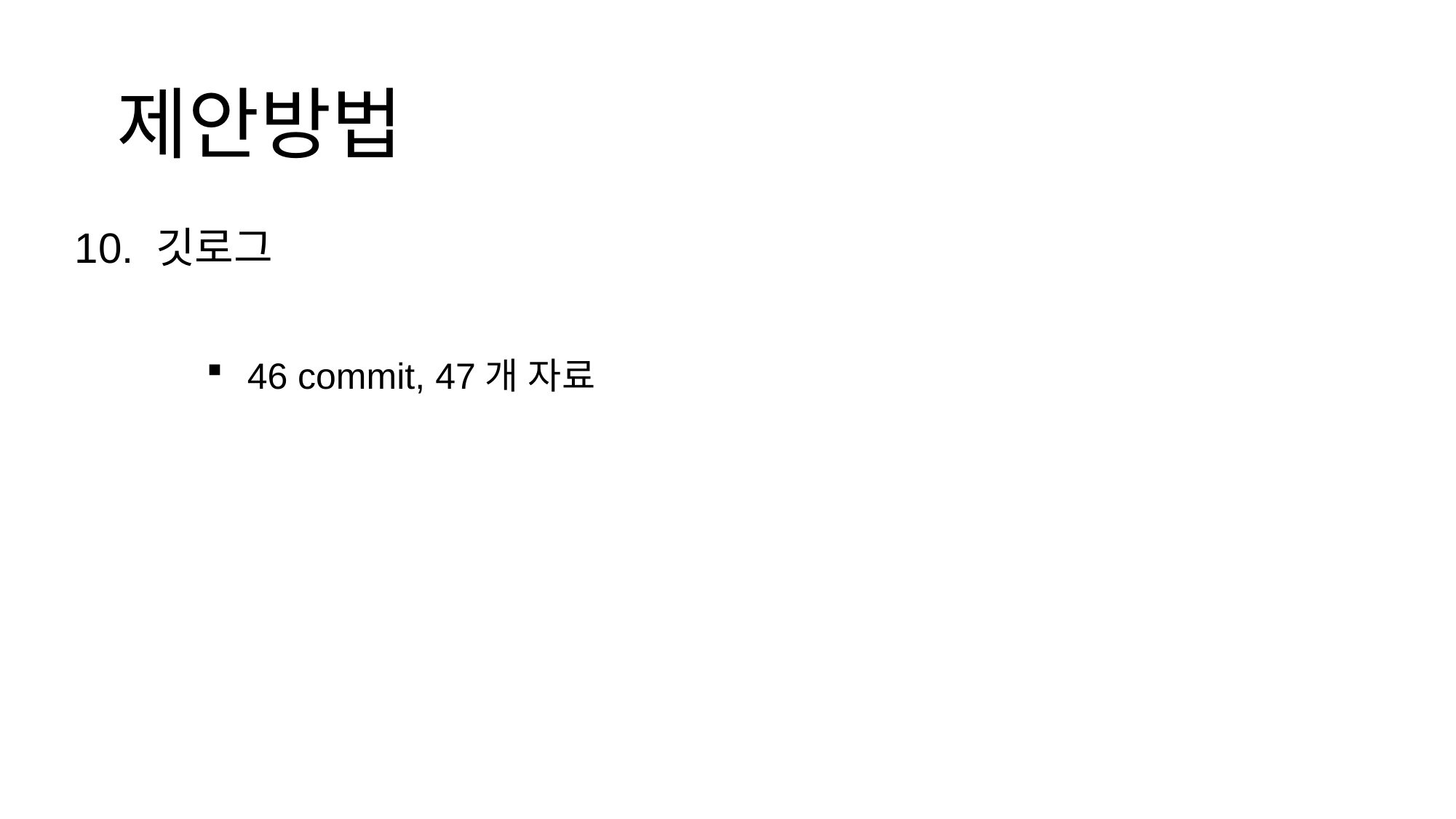

# 제안방법
10. 깃로그
46 commit, 47개 자료